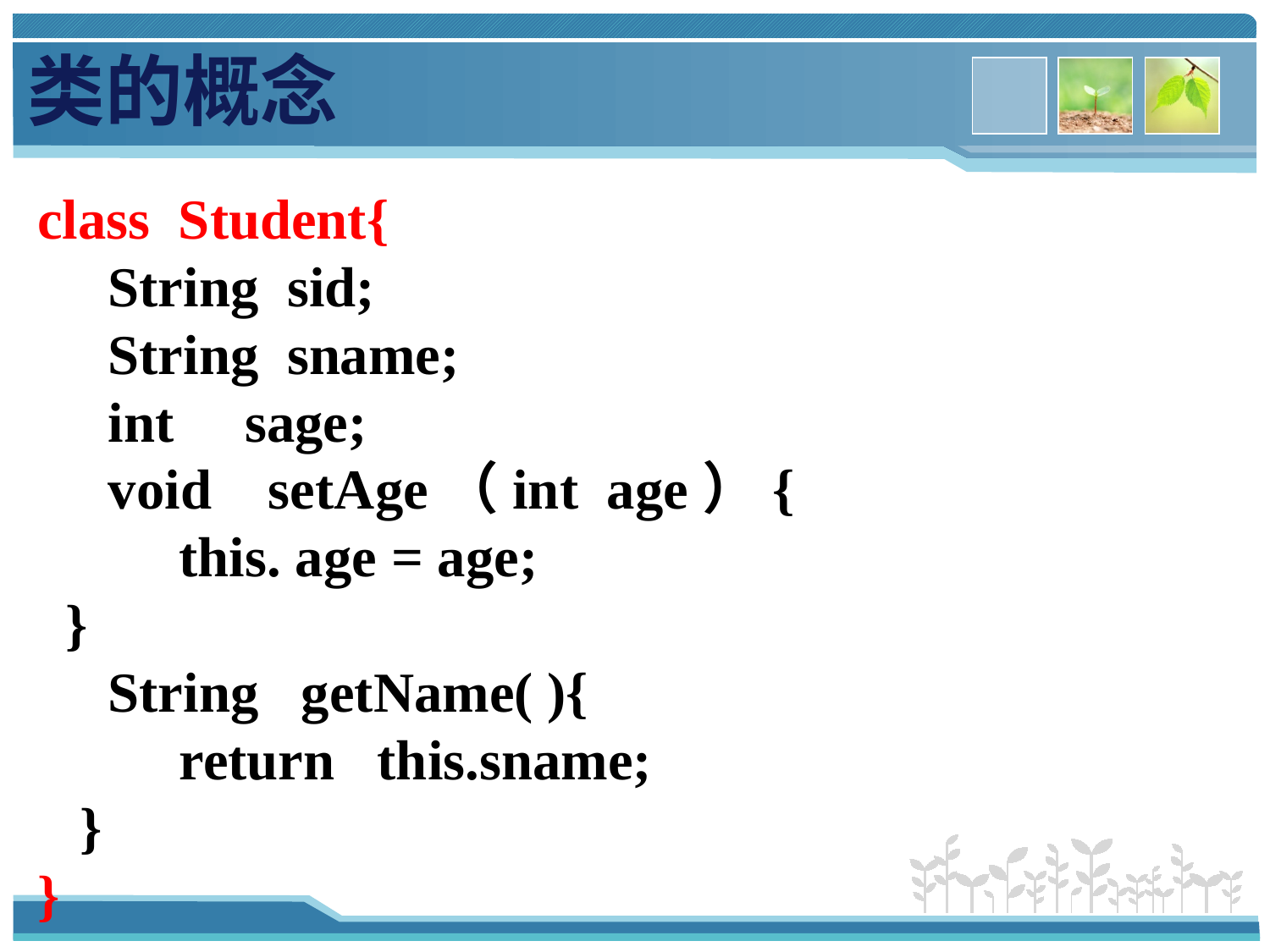

类的概念
class  Student{
     String  sid;
     String  sname;
     int     sage;
     void    setAge（int  age）{
          this. age = age;
  }
     String   getName( ){
          return   this.sname;
   }
}